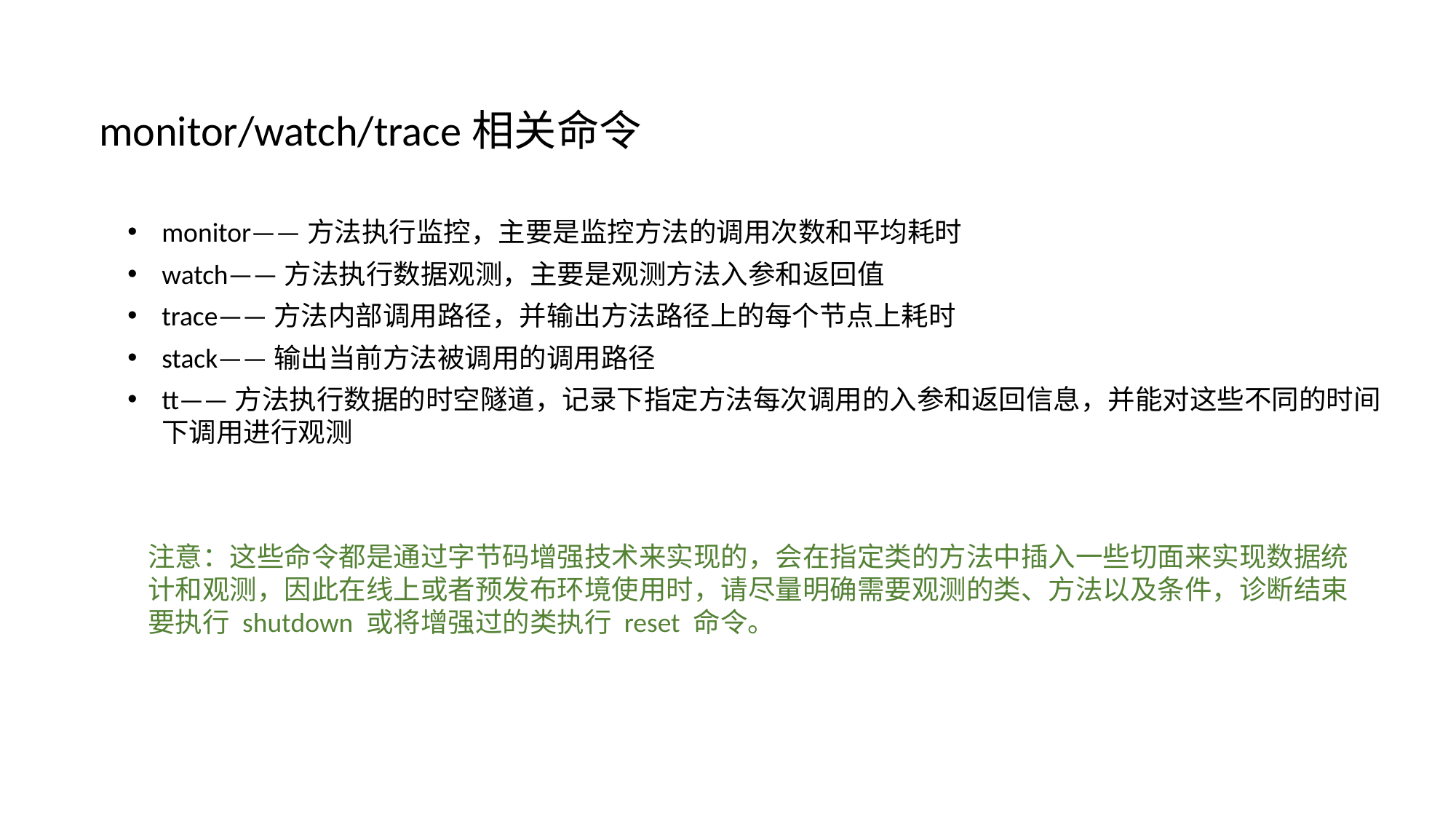

monitor/watch/trace相关命令

monitor——方法执行监控，主要是监控方法的调用次数和平均耗时
watch——方法执行数据观测，主要是观测方法入参和返回值
trace——方法内部调用路径，并输出方法路径上的每个节点上耗时
stack——输出当前方法被调用的调用路径
tt——方法执行数据的时空隧道，记录下指定方法每次调用的入参和返回信息，并能对这些不同的时间下调用进行观测

注意：这些命令都是通过字节码增强技术来实现的，会在指定类的方法中插入一些切面来实现数据统计和观测，因此在线上或者预发布环境使用时，请尽量明确需要观测的类、方法以及条件，诊断结束要执行 shutdown 或将增强过的类执行 reset 命令。